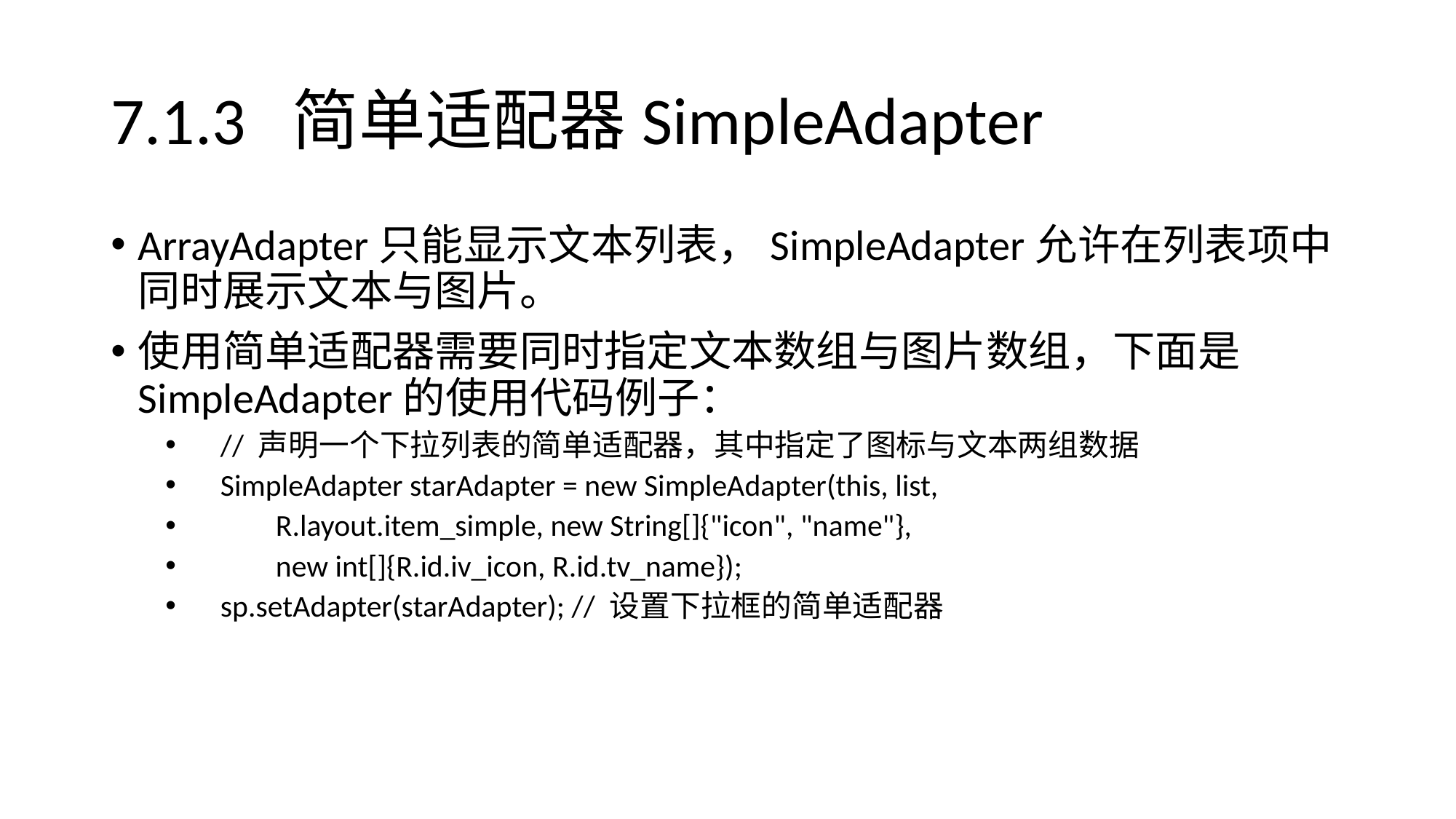

# 7.1.3  简单适配器SimpleAdapter
ArrayAdapter只能显示文本列表，SimpleAdapter允许在列表项中同时展示文本与图片。
使用简单适配器需要同时指定文本数组与图片数组，下面是SimpleAdapter的使用代码例子：
    // 声明一个下拉列表的简单适配器，其中指定了图标与文本两组数据
    SimpleAdapter starAdapter = new SimpleAdapter(this, list,
            R.layout.item_simple, new String[]{"icon", "name"},
            new int[]{R.id.iv_icon, R.id.tv_name});
    sp.setAdapter(starAdapter); // 设置下拉框的简单适配器